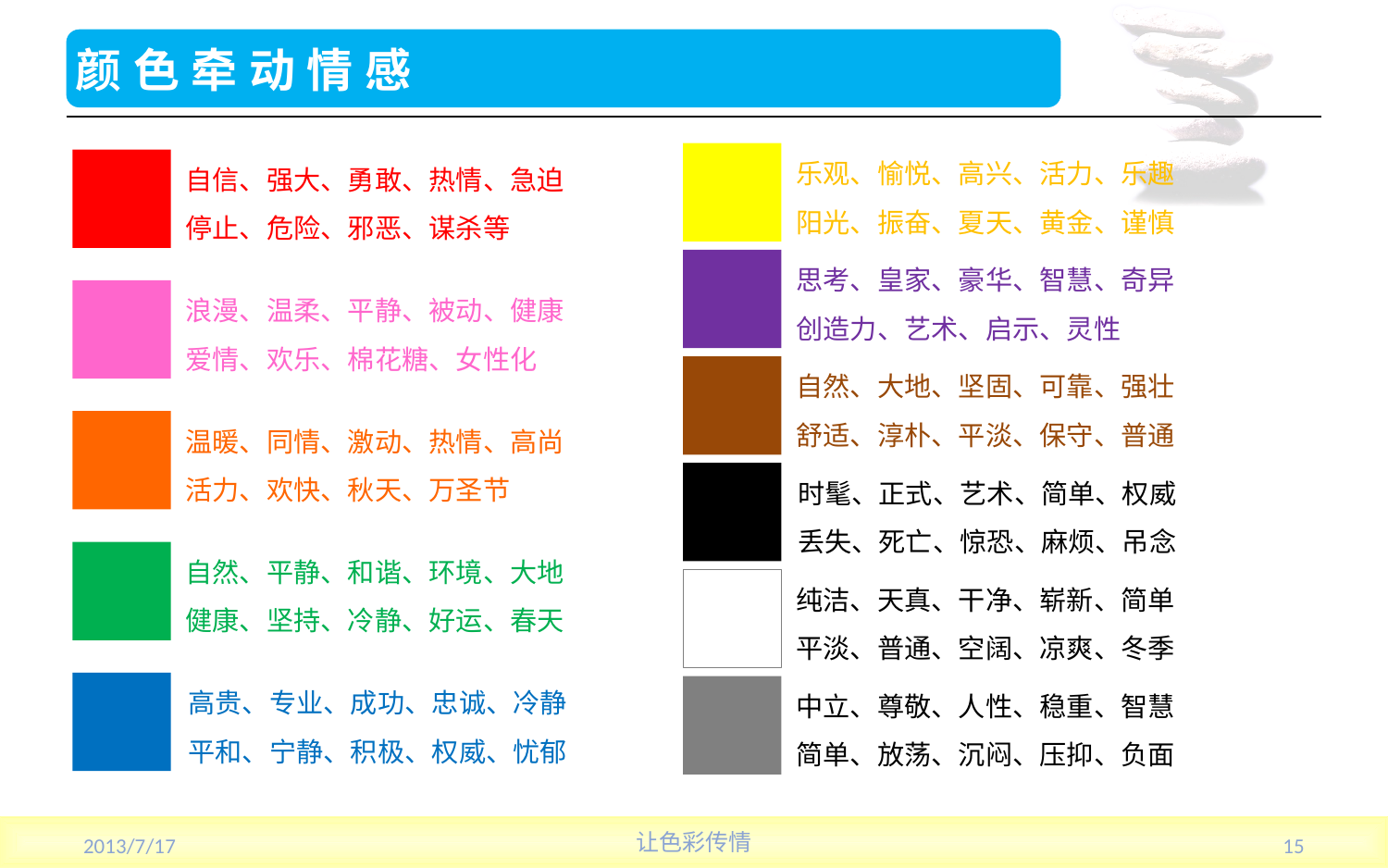

# 颜色牵动情感
乐观、愉悦、高兴、活力、乐趣
阳光、振奋、夏天、黄金、谨慎

自信、强大、勇敢、热情、急迫
停止、危险、邪恶、谋杀等

思考、皇家、豪华、智慧、奇异
创造力、艺术、启示、灵性

浪漫、温柔、平静、被动、健康
爱情、欢乐、棉花糖、女性化

自然、大地、坚固、可靠、强壮
舒适、淳朴、平淡、保守、普通

温暖、同情、激动、热情、高尚
活力、欢快、秋天、万圣节

时髦、正式、艺术、简单、权威
丢失、死亡、惊恐、麻烦、吊念

自然、平静、和谐、环境、大地
健康、坚持、冷静、好运、春天

纯洁、天真、干净、崭新、简单
平淡、普通、空阔、凉爽、冬季

高贵、专业、成功、忠诚、冷静
平和、宁静、积极、权威、忧郁

中立、尊敬、人性、稳重、智慧
简单、放荡、沉闷、压抑、负面

2013/7/17
让色彩传情
15